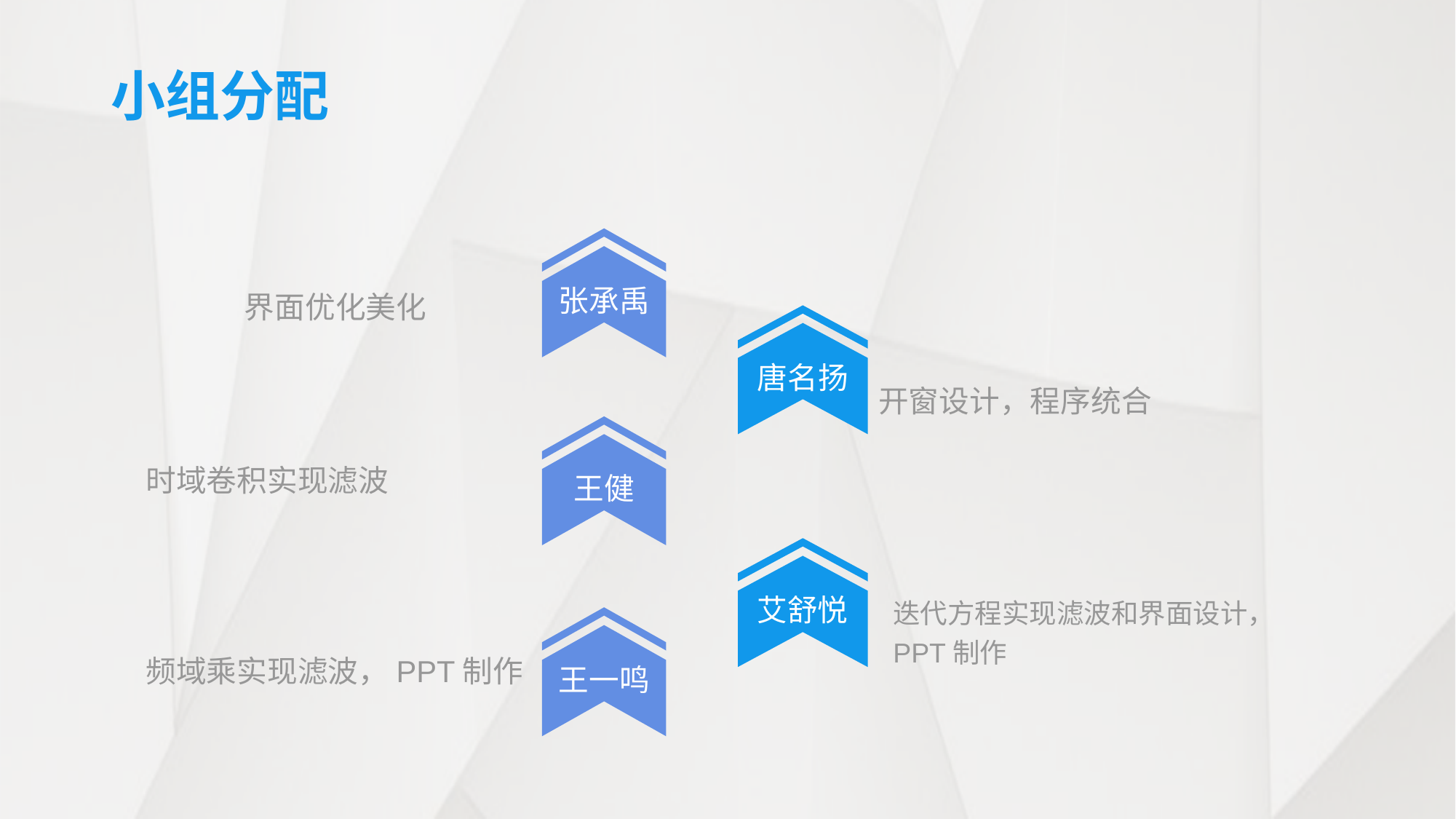

小组分配

张承禹
界面优化美化

唐名扬
开窗设计，程序统合
时域卷积实现滤波

王健

艾舒悦
迭代方程实现滤波和界面设计，PPT制作
频域乘实现滤波，PPT制作

王一鸣